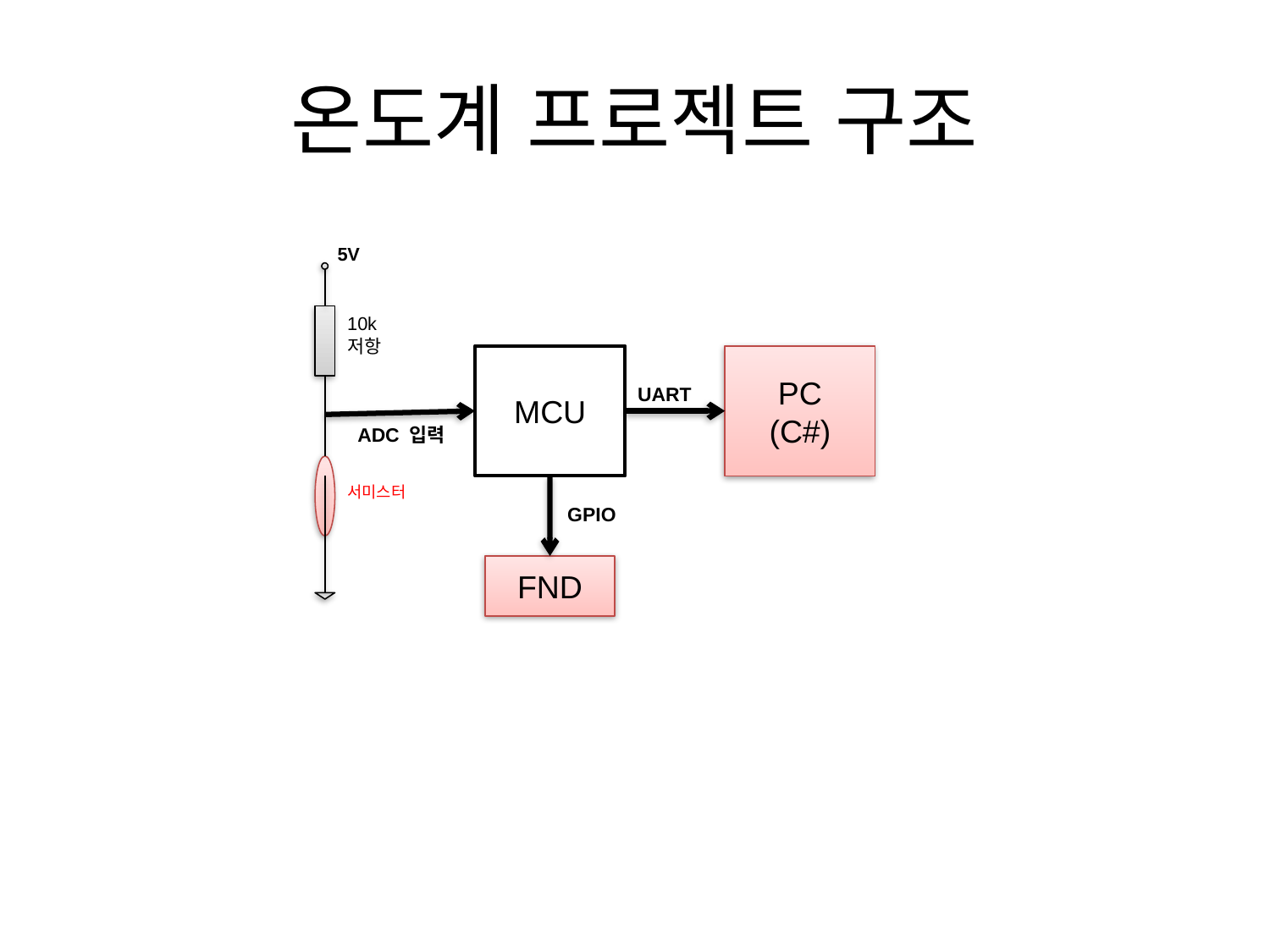

# 온도계 프로젝트 구조
5V

10k 저항
MCU
PC
(C#)
UART
ADC 입력

서미스터
GPIO
FND